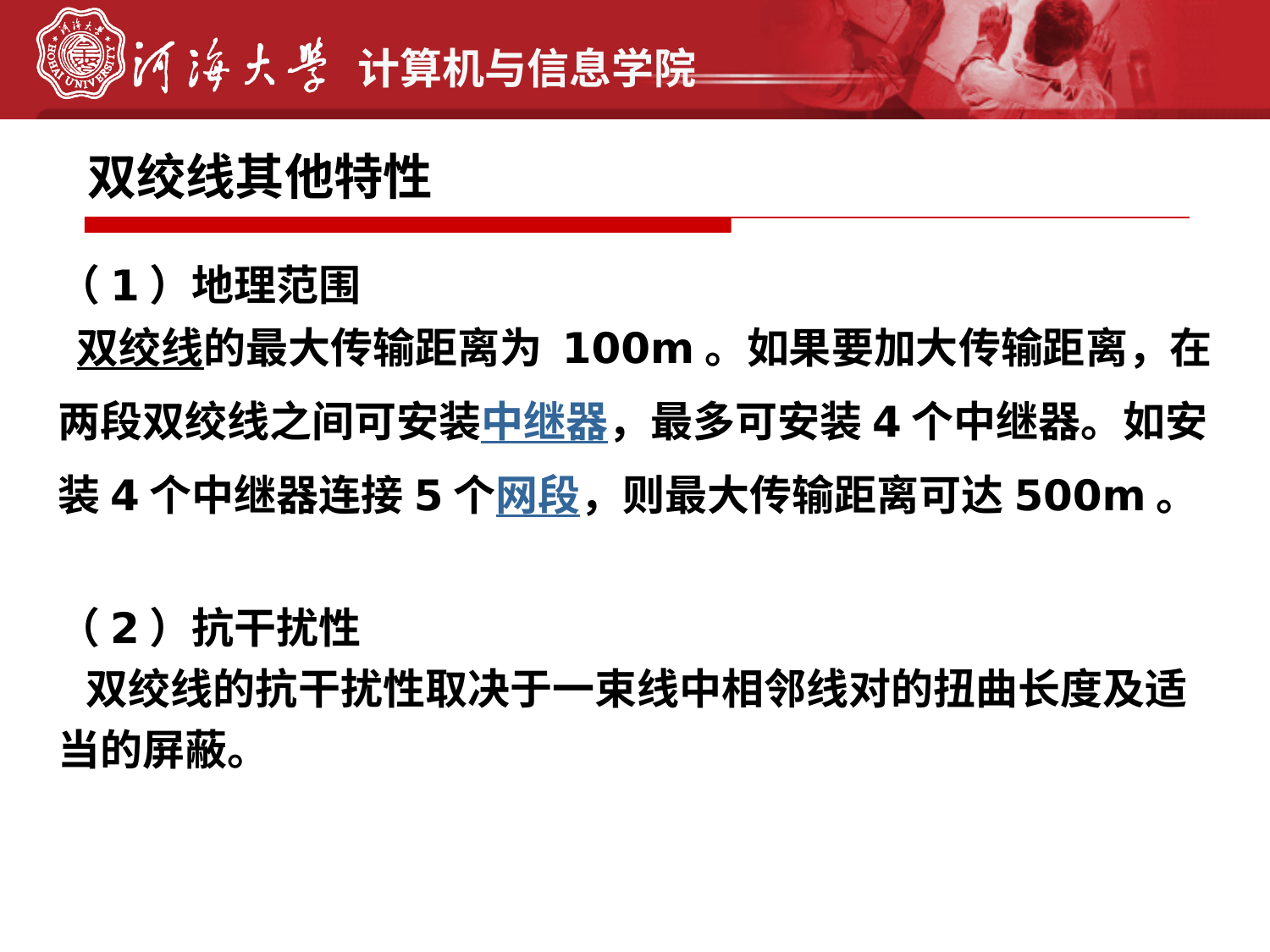

双绞线其他特性
# （1）地理范围 双绞线的最大传输距离为 100m。如果要加大传输距离，在两段双绞线之间可安装中继器，最多可安装4个中继器。如安装4个中继器连接5个网段，则最大传输距离可达500m。 （2）抗干扰性 双绞线的抗干扰性取决于一束线中相邻线对的扭曲长度及适当的屏蔽。